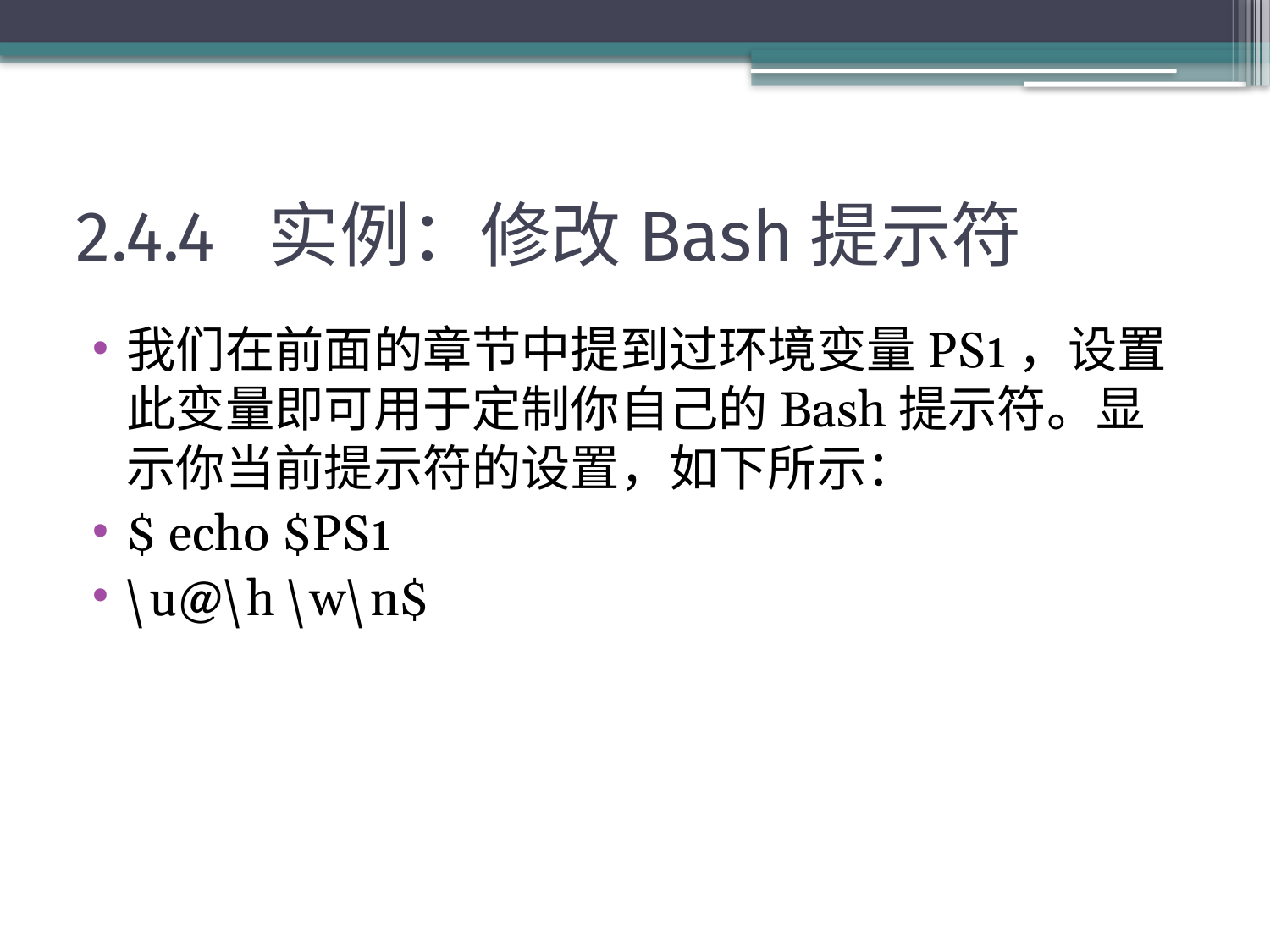

# 2.4.4  实例：修改Bash提示符
我们在前面的章节中提到过环境变量PS1，设置此变量即可用于定制你自己的Bash提示符。显示你当前提示符的设置，如下所示：
$ echo $PS1
\u@\h \w\n$